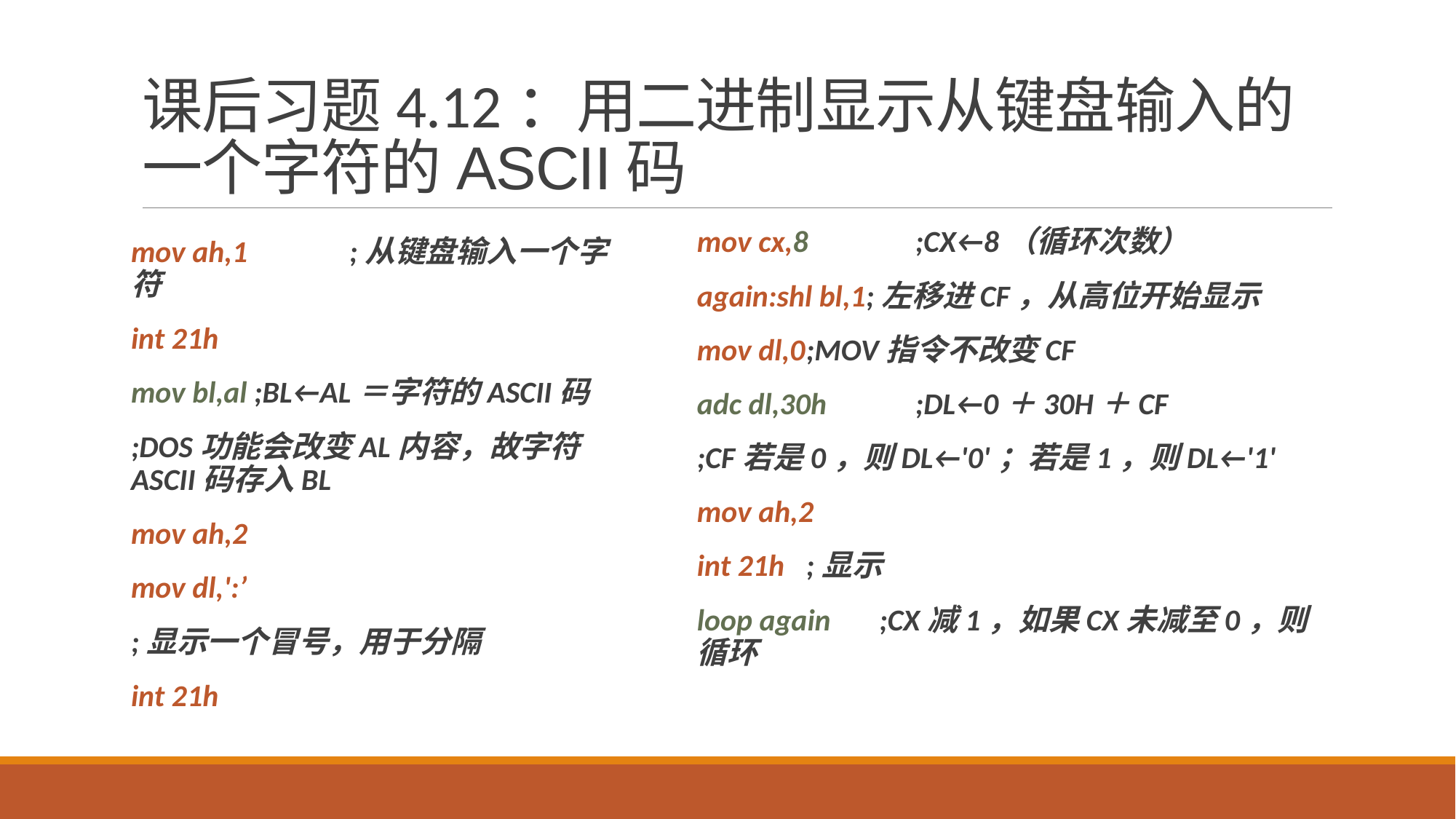

# 课后习题4.12：用二进制显示从键盘输入的一个字符的ASCII码
mov cx,8	;CX←8（循环次数）
again:shl bl,1;左移进CF，从高位开始显示
mov dl,0	;MOV指令不改变CF
adc dl,30h	;DL←0＋30H＋CF
;CF若是0，则DL←'0'；若是1，则DL←'1'
mov ah,2
int 21h	;显示
loop again       ;CX减1，如果CX未减至0，则循环

mov ah,1	;从键盘输入一个字符
int 21h
mov bl,al ;BL←AL＝字符的ASCII码
;DOS功能会改变AL内容，故字符ASCII码存入BL
mov ah,2
mov dl,':’
;显示一个冒号，用于分隔
int 21h